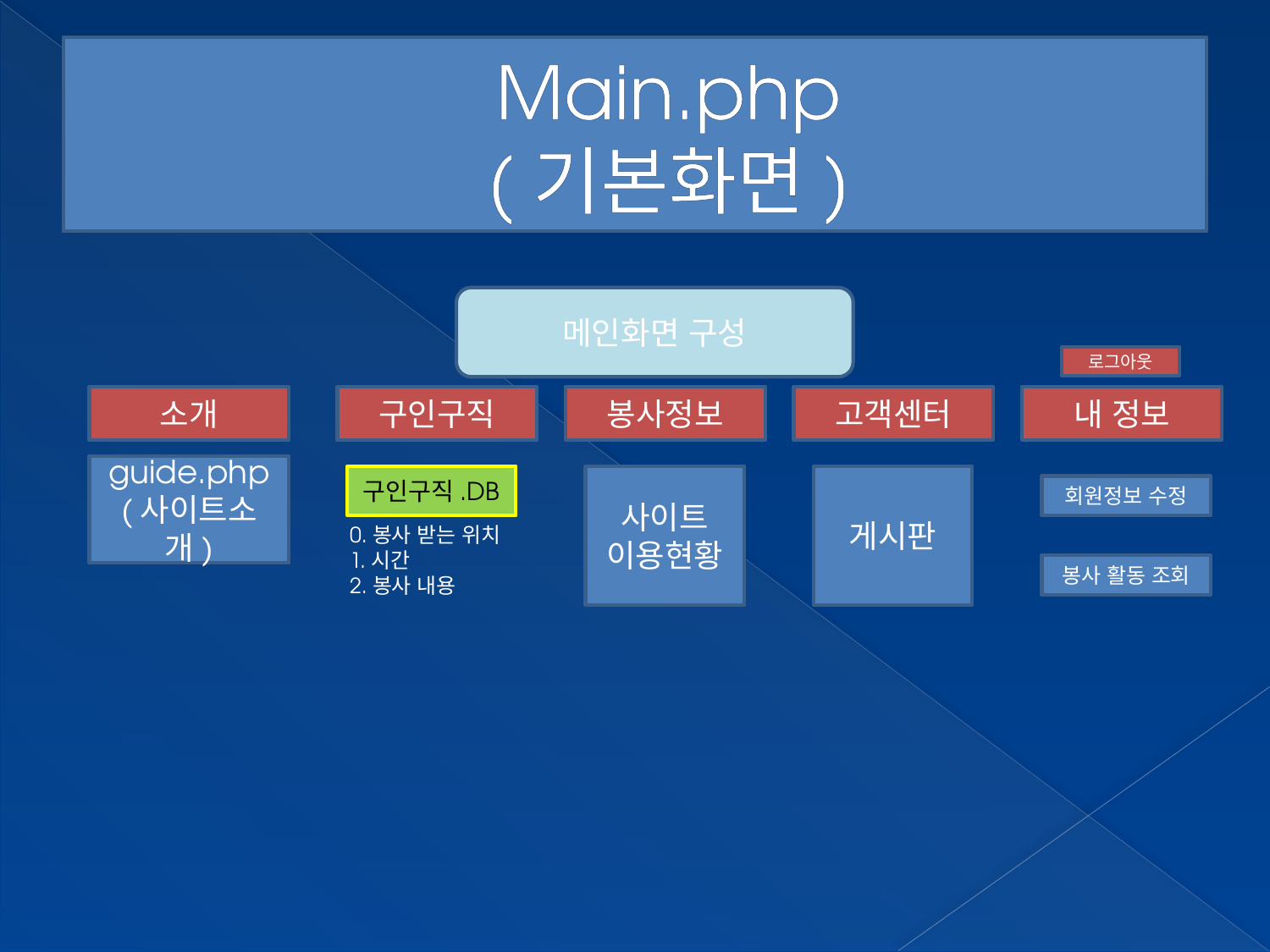

# Main.php
(기본화면)
메인화면 구성
로그아웃
소개
구인구직
봉사정보
고객센터
내 정보
guide.php
(사이트소개)
구인구직.DB
사이트 이용현황
게시판
회원정보 수정
0.봉사 받는 위치
1.시간
2.봉사 내용
봉사 활동 조회